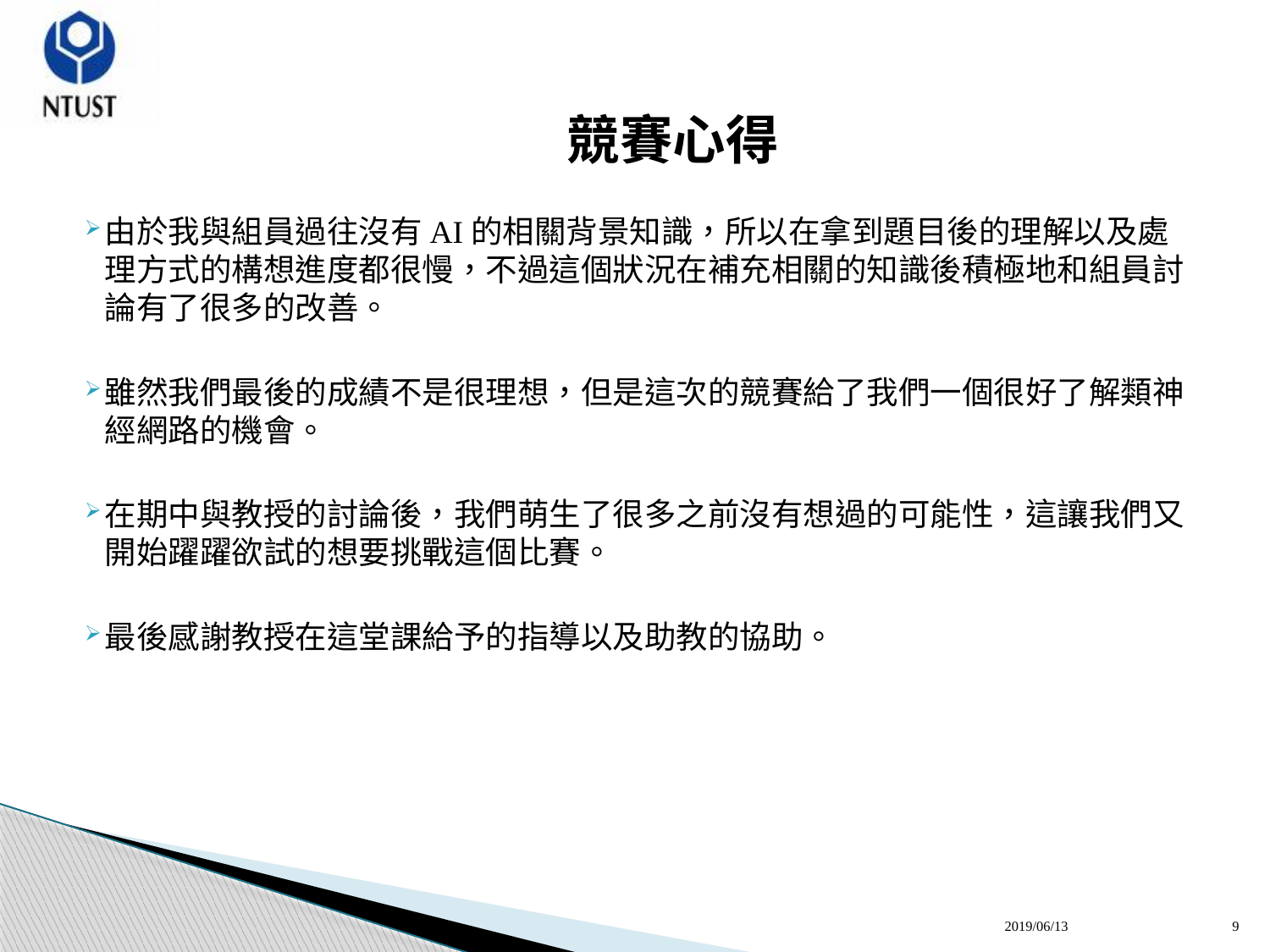

# 競賽心得
由於我與組員過往沒有AI的相關背景知識，所以在拿到題目後的理解以及處理方式的構想進度都很慢，不過這個狀況在補充相關的知識後積極地和組員討論有了很多的改善。

雖然我們最後的成績不是很理想，但是這次的競賽給了我們一個很好了解類神經網路的機會。

在期中與教授的討論後，我們萌生了很多之前沒有想過的可能性，這讓我們又開始躍躍欲試的想要挑戰這個比賽。

最後感謝教授在這堂課給予的指導以及助教的協助。

2019/06/13
9